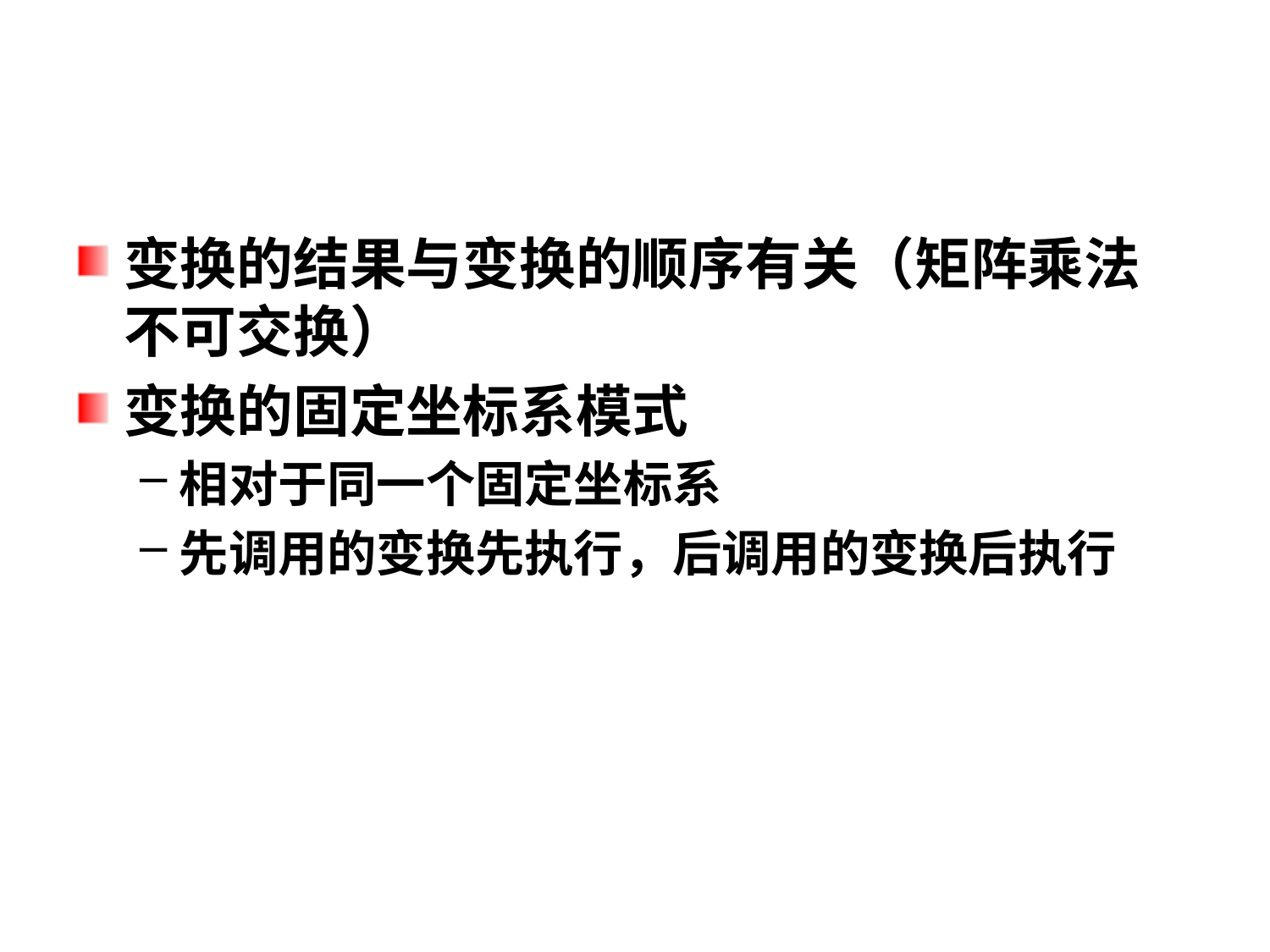

变换的结果与变换的顺序有关（矩阵乘法不可交换）
变换的固定坐标系模式
相对于同一个固定坐标系
先调用的变换先执行，后调用的变换后执行